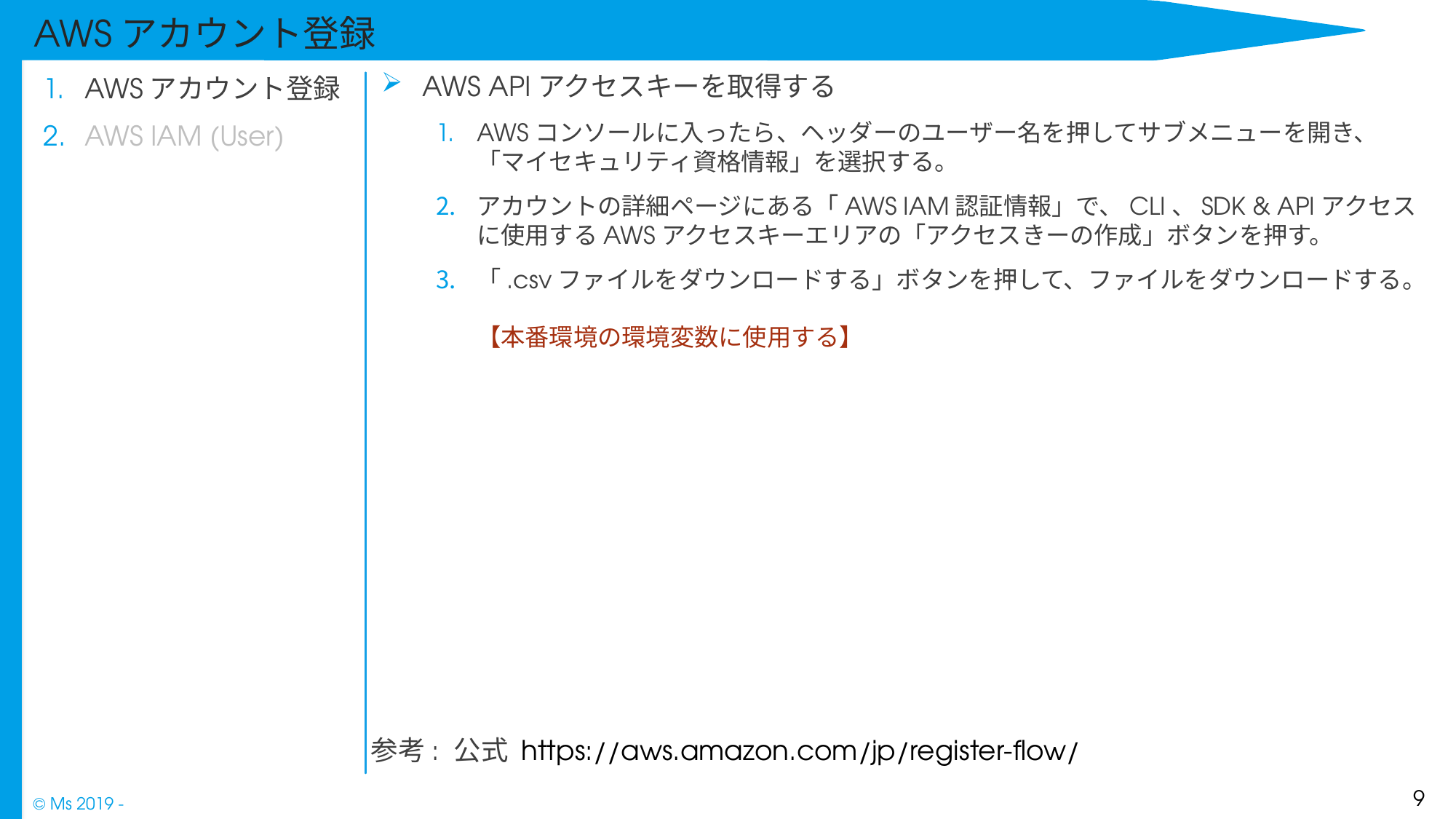

# AWSアカウント登録
AWS APIアクセスキーを取得する
AWSコンソールに入ったら、ヘッダーのユーザー名を押してサブメニューを開き、「マイセキュリティ資格情報」を選択する。
アカウントの詳細ページにある「AWS IAM認証情報」で、CLI、SDK & APIアクセスに使用するAWSアクセスキーエリアの「アクセスきーの作成」ボタンを押す。
「.csvファイルをダウンロードする」ボタンを押して、ファイルをダウンロードする。
【本番環境の環境変数に使用する】
AWSアカウント登録
AWS IAM (User)
参考: 公式 https://aws.amazon.com/jp/register-flow/
9